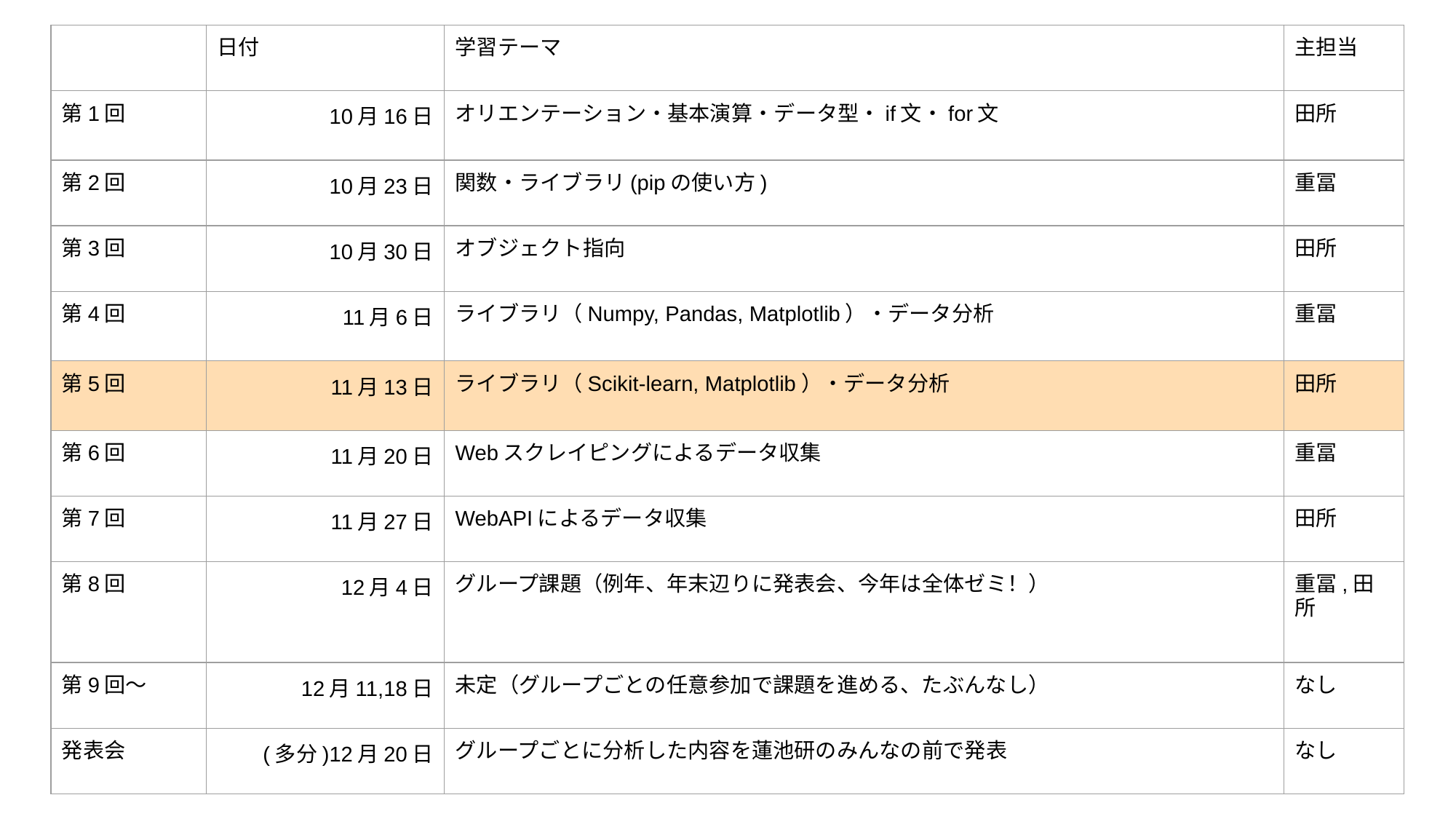

|  | 日付 | 学習テーマ | 主担当 |
| --- | --- | --- | --- |
| 第1回 | 10月16日 | オリエンテーション・基本演算・データ型・if文・for文 | 田所 |
| 第2回 | 10月23日 | 関数・ライブラリ(pipの使い方) | 重冨 |
| 第3回 | 10月30日 | オブジェクト指向 | 田所 |
| 第4回 | 11月6日 | ライブラリ（Numpy, Pandas, Matplotlib）・データ分析 | 重冨 |
| 第5回 | 11月13日 | ライブラリ（Scikit-learn, Matplotlib）・データ分析 | 田所 |
| 第6回 | 11月20日 | Webスクレイピングによるデータ収集 | 重冨 |
| 第7回 | 11月27日 | WebAPIによるデータ収集 | 田所 |
| 第8回 | 12月4日 | グループ課題（例年、年末辺りに発表会、今年は全体ゼミ！） | 重冨,田所 |
| 第9回～ | 12月11,18日 | 未定（グループごとの任意参加で課題を進める、たぶんなし） | なし |
| 発表会 | (多分)12月20日 | グループごとに分析した内容を蓮池研のみんなの前で発表 | なし |